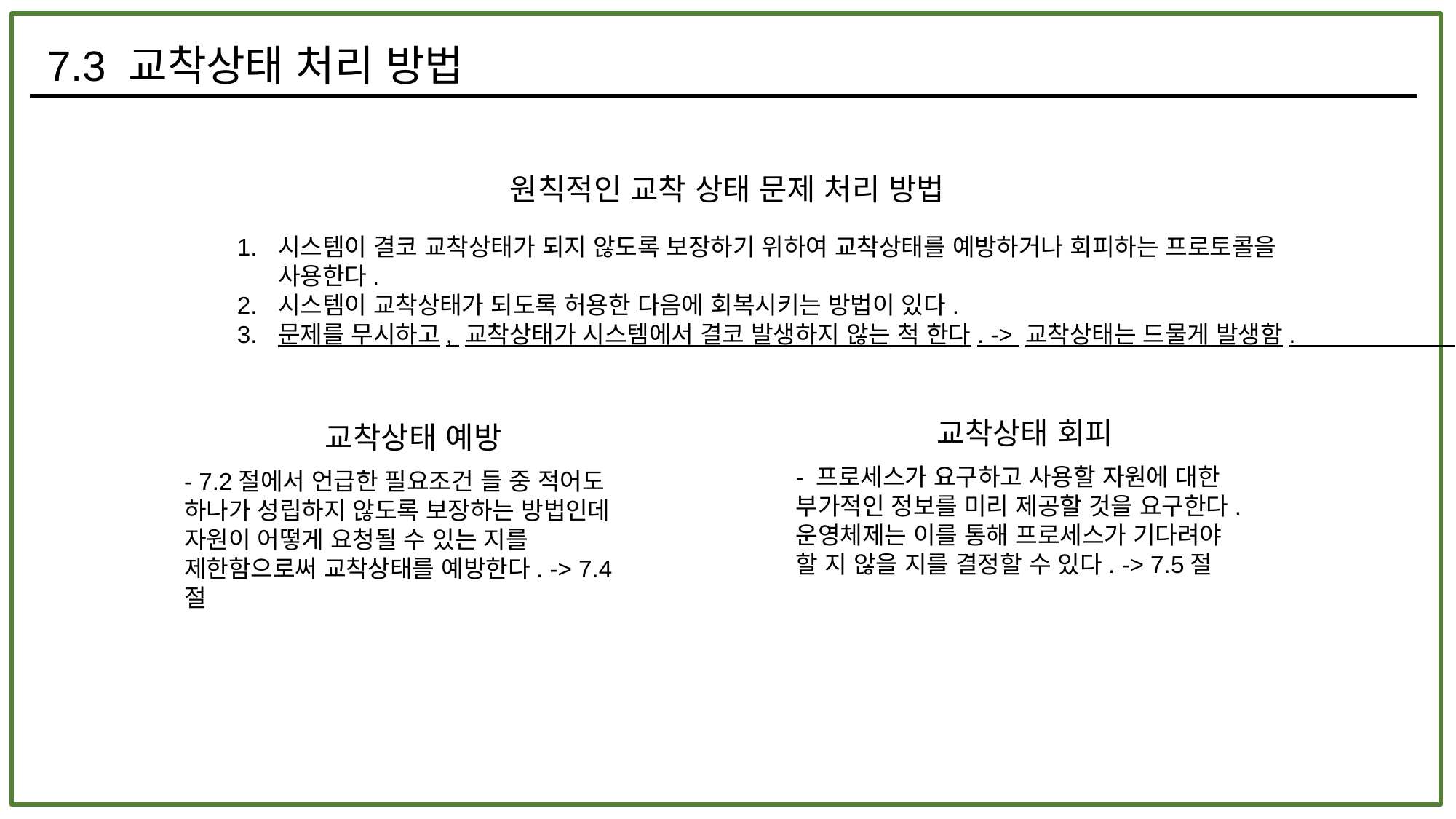

7.3 교착상태 처리 방법
원칙적인 교착 상태 문제 처리 방법
시스템이 결코 교착상태가 되지 않도록 보장하기 위하여 교착상태를 예방하거나 회피하는 프로토콜을 사용한다.
시스템이 교착상태가 되도록 허용한 다음에 회복시키는 방법이 있다.
문제를 무시하고, 교착상태가 시스템에서 결코 발생하지 않는 척 한다. -> 교착상태는 드물게 발생함.
교착상태 회피
교착상태 예방
- 프로세스가 요구하고 사용할 자원에 대한 부가적인 정보를 미리 제공할 것을 요구한다. 운영체제는 이를 통해 프로세스가 기다려야 할 지 않을 지를 결정할 수 있다. -> 7.5절
- 7.2절에서 언급한 필요조건 들 중 적어도 하나가 성립하지 않도록 보장하는 방법인데 자원이 어떻게 요청될 수 있는 지를 제한함으로써 교착상태를 예방한다. -> 7.4절